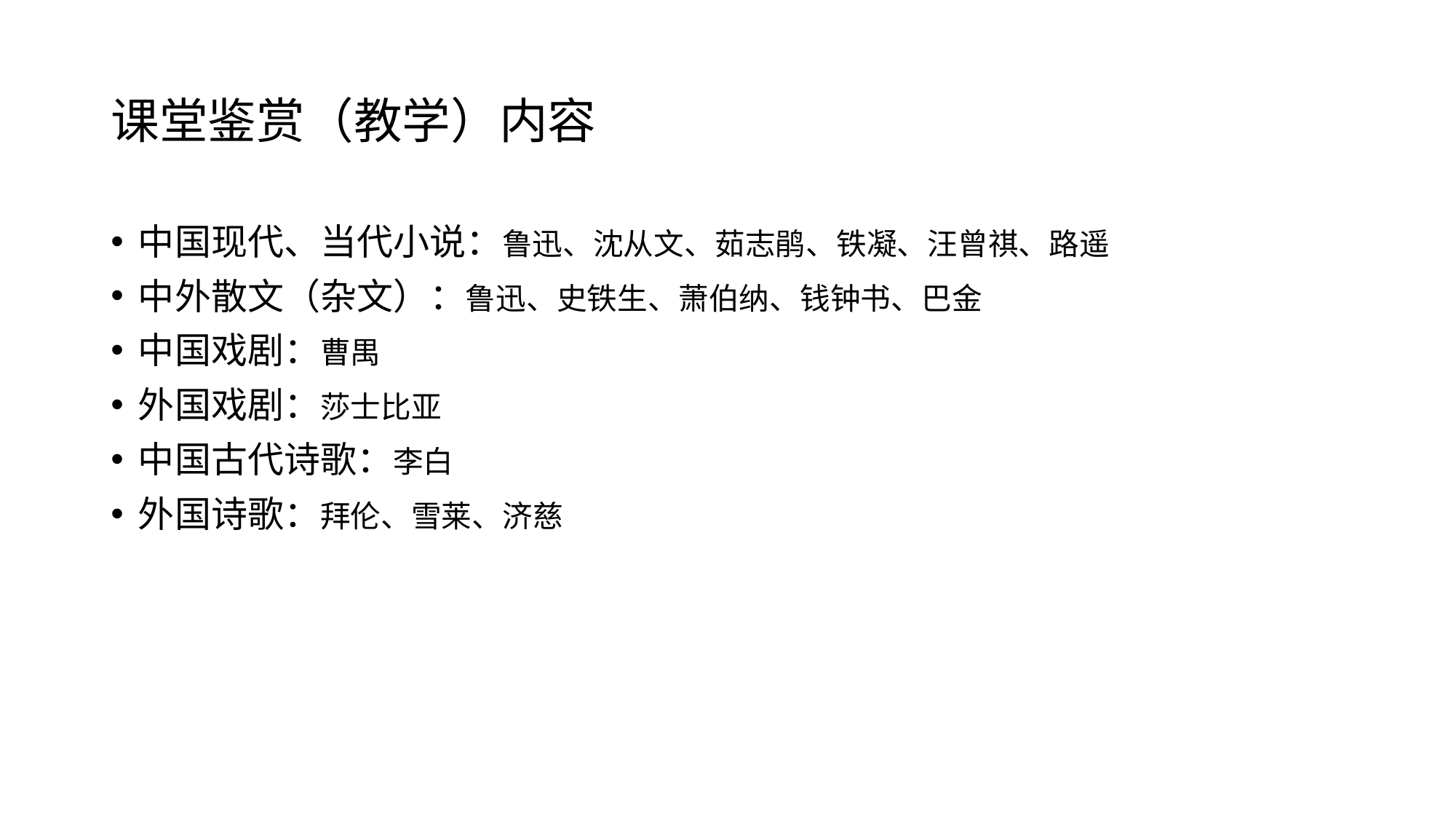

# 课堂鉴赏（教学）内容
中国现代、当代小说：鲁迅、沈从文、茹志鹃、铁凝、汪曾祺、路遥
中外散文（杂文）：鲁迅、史铁生、萧伯纳、钱钟书、巴金
中国戏剧：曹禺
外国戏剧：莎士比亚
中国古代诗歌：李白
外国诗歌：拜伦、雪莱、济慈